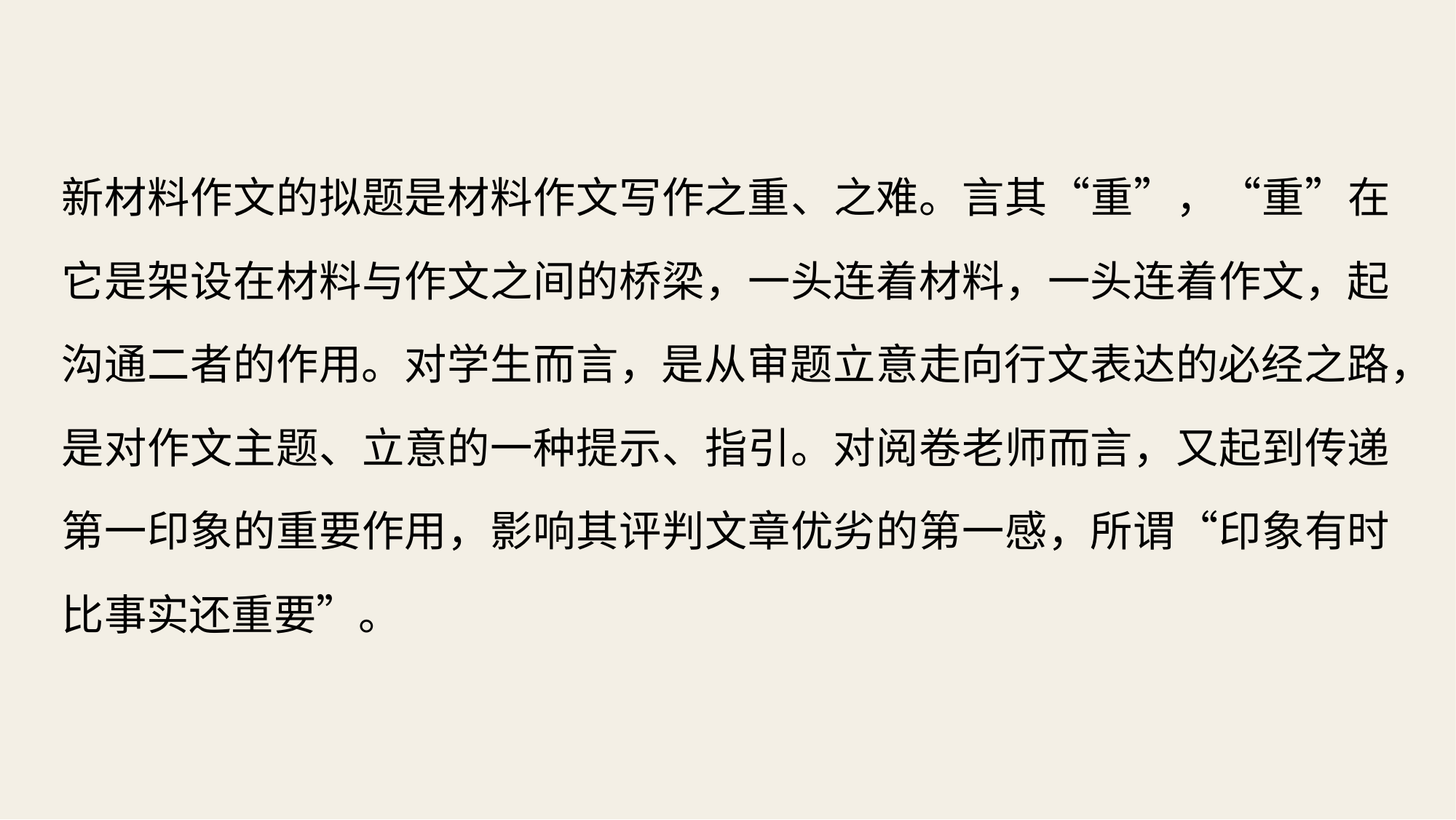

新材料作文的拟题是材料作文写作之重、之难。言其“重”，“重”在它是架设在材料与作文之间的桥梁，一头连着材料，一头连着作文，起沟通二者的作用。对学生而言，是从审题立意走向行文表达的必经之路，是对作文主题、立意的一种提示、指引。对阅卷老师而言，又起到传递第一印象的重要作用，影响其评判文章优劣的第一感，所谓“印象有时比事实还重要”。